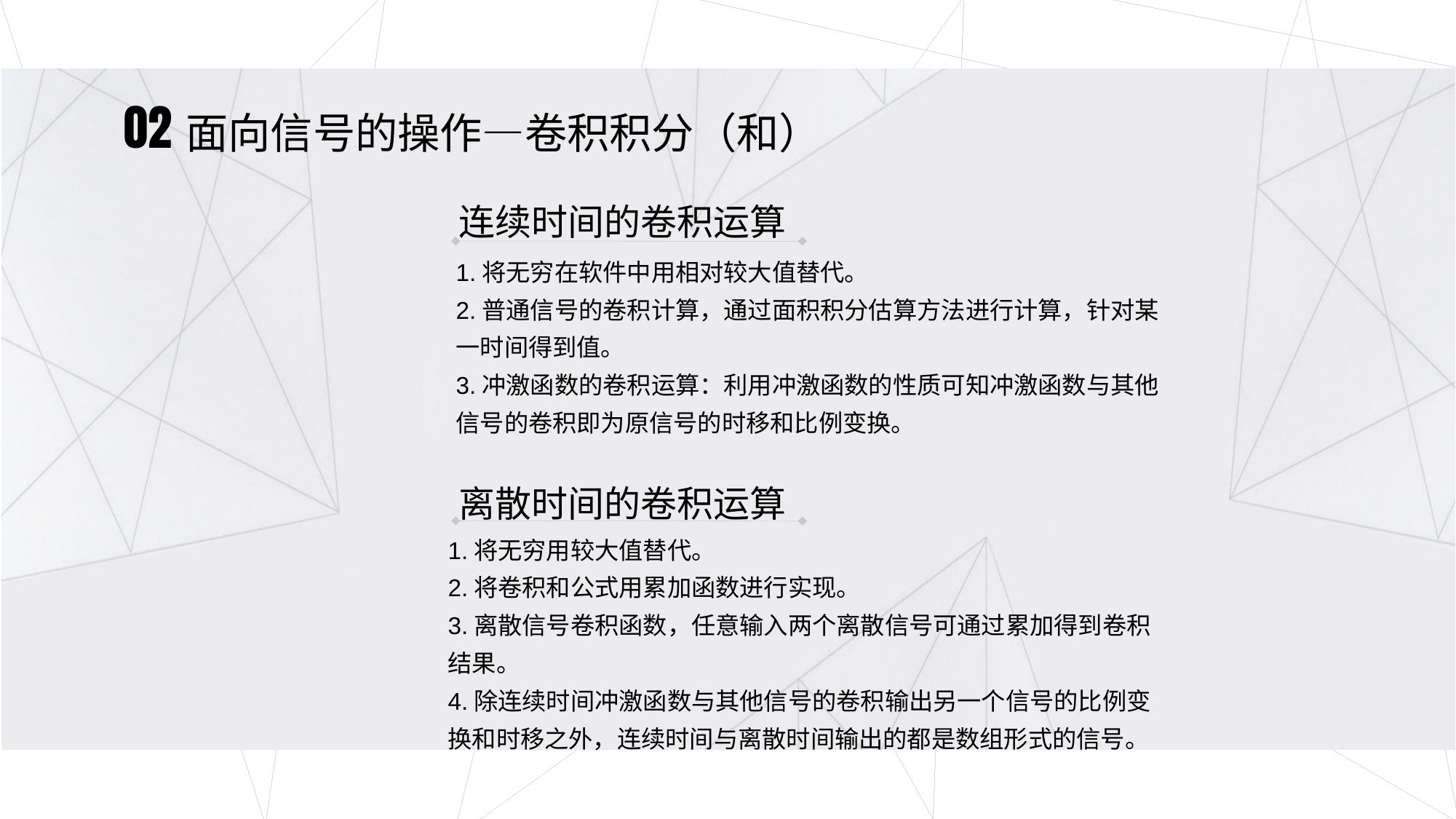

02
面向信号的操作—卷积积分（和）
连续时间的卷积运算
1.将无穷在软件中用相对较大值替代。
2.普通信号的卷积计算，通过面积积分估算方法进行计算，针对某一时间得到值。
3.冲激函数的卷积运算：利用冲激函数的性质可知冲激函数与其他信号的卷积即为原信号的时移和比例变换。
离散时间的卷积运算
1.将无穷用较大值替代。
2.将卷积和公式用累加函数进行实现。
3.离散信号卷积函数，任意输入两个离散信号可通过累加得到卷积结果。
4.除连续时间冲激函数与其他信号的卷积输出另一个信号的比例变换和时移之外，连续时间与离散时间输出的都是数组形式的信号。